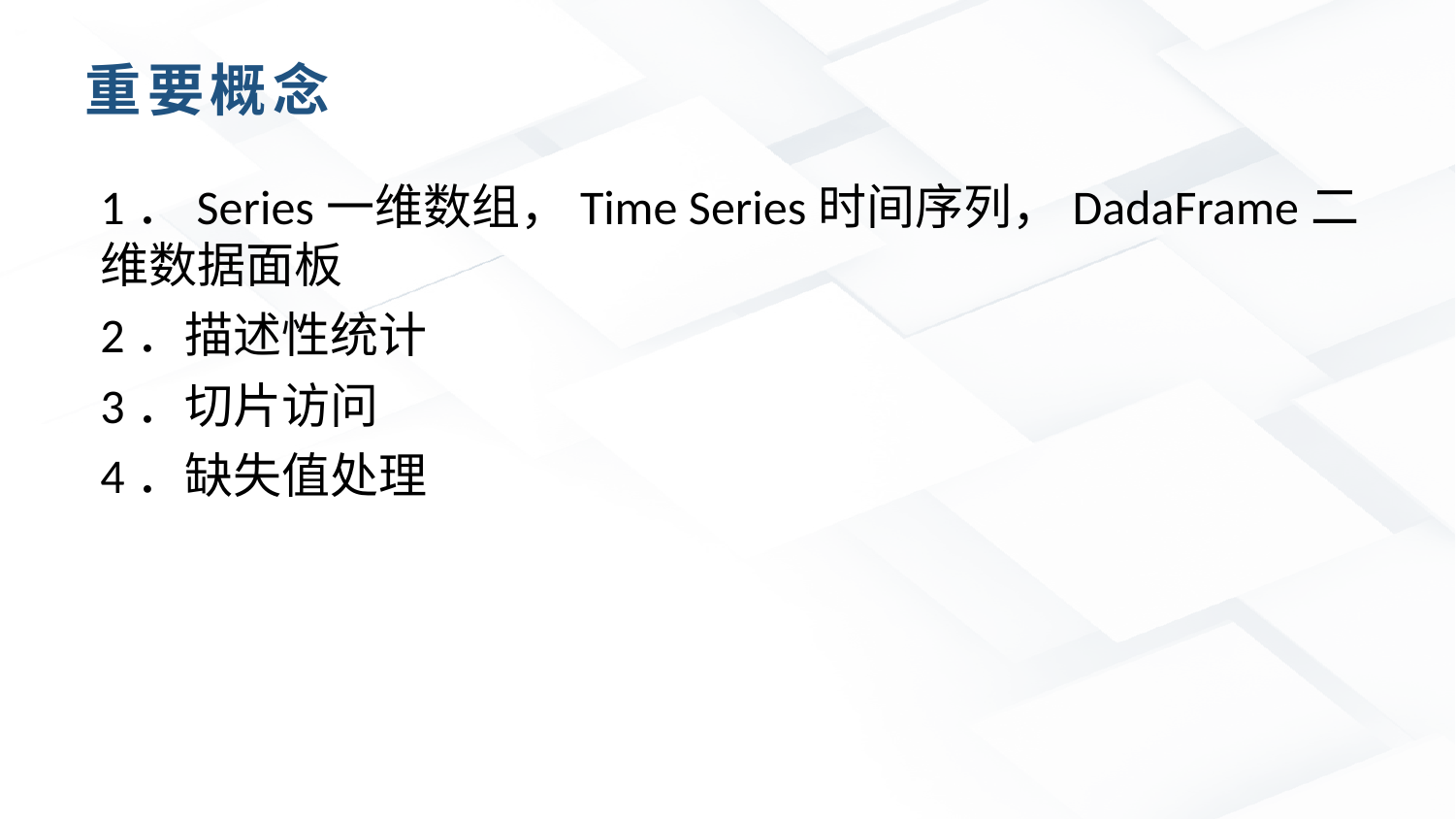

重要概念
1．Series一维数组，Time Series时间序列，DadaFrame二维数据面板
2．描述性统计
3．切片访问
4．缺失值处理